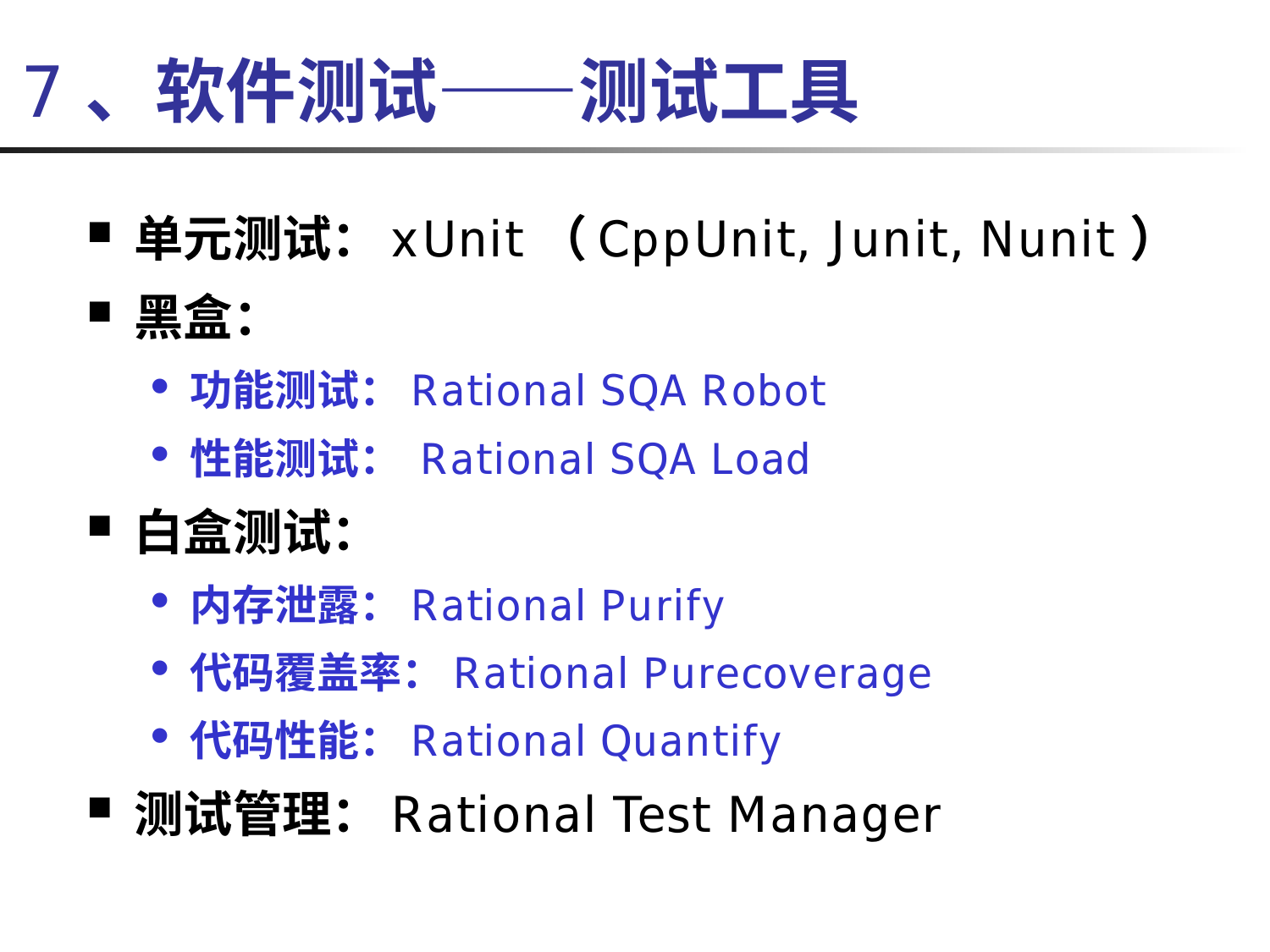

# 7、软件测试——测试工具
单元测试：xUnit（CppUnit, Junit, Nunit）
黑盒：
功能测试：Rational SQA Robot
性能测试： Rational SQA Load
白盒测试：
内存泄露：Rational Purify
代码覆盖率：Rational Purecoverage
代码性能：Rational Quantify
测试管理：Rational Test Manager
26